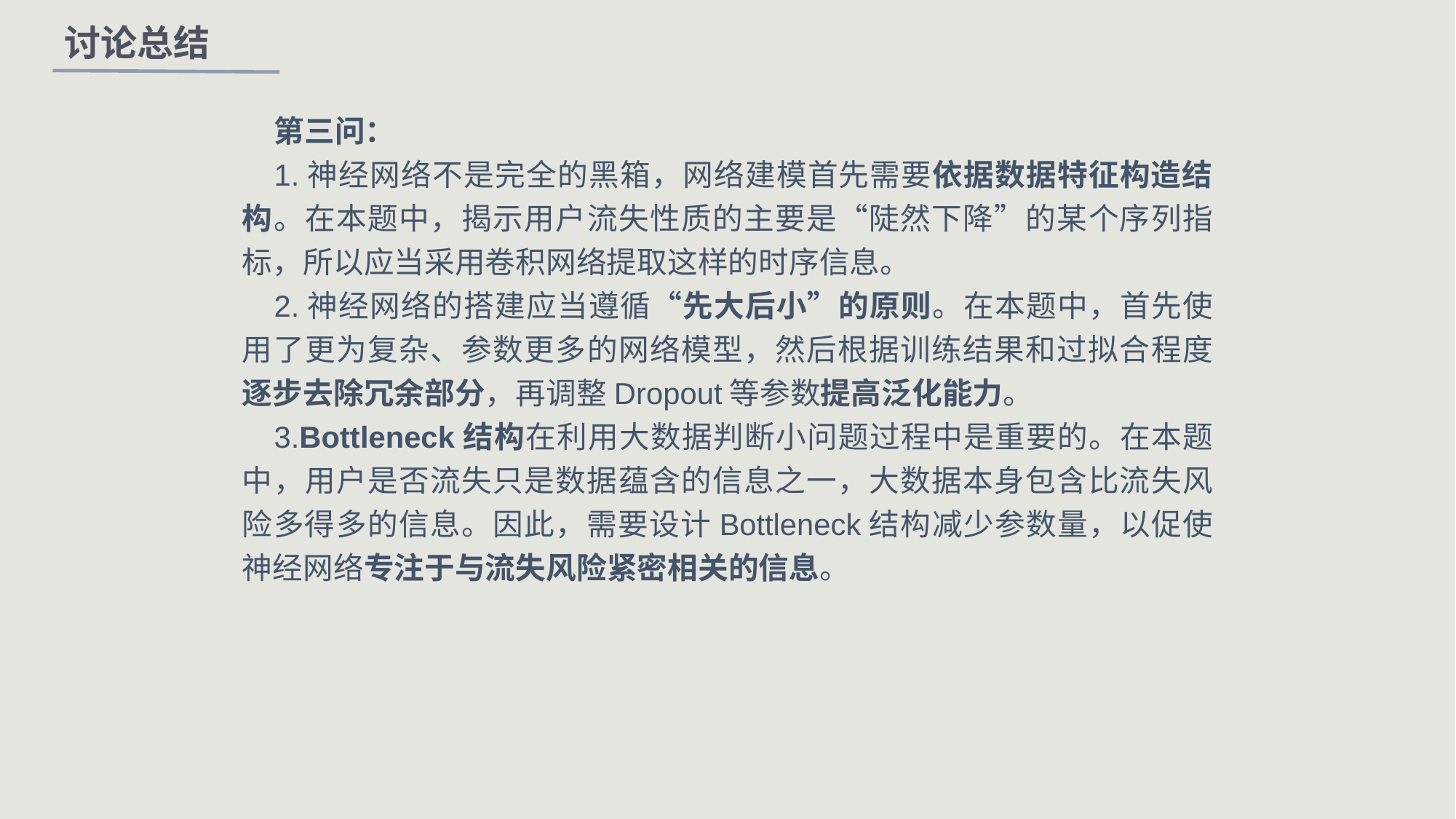

讨论总结
第三问：
1.神经网络不是完全的黑箱，网络建模首先需要依据数据特征构造结构。在本题中，揭示用户流失性质的主要是“陡然下降”的某个序列指标，所以应当采用卷积网络提取这样的时序信息。
2.神经网络的搭建应当遵循“先大后小”的原则。在本题中，首先使用了更为复杂、参数更多的网络模型，然后根据训练结果和过拟合程度逐步去除冗余部分，再调整Dropout等参数提高泛化能力。
3.Bottleneck结构在利用大数据判断小问题过程中是重要的。在本题中，用户是否流失只是数据蕴含的信息之一，大数据本身包含比流失风险多得多的信息。因此，需要设计Bottleneck结构减少参数量，以促使神经网络专注于与流失风险紧密相关的信息。